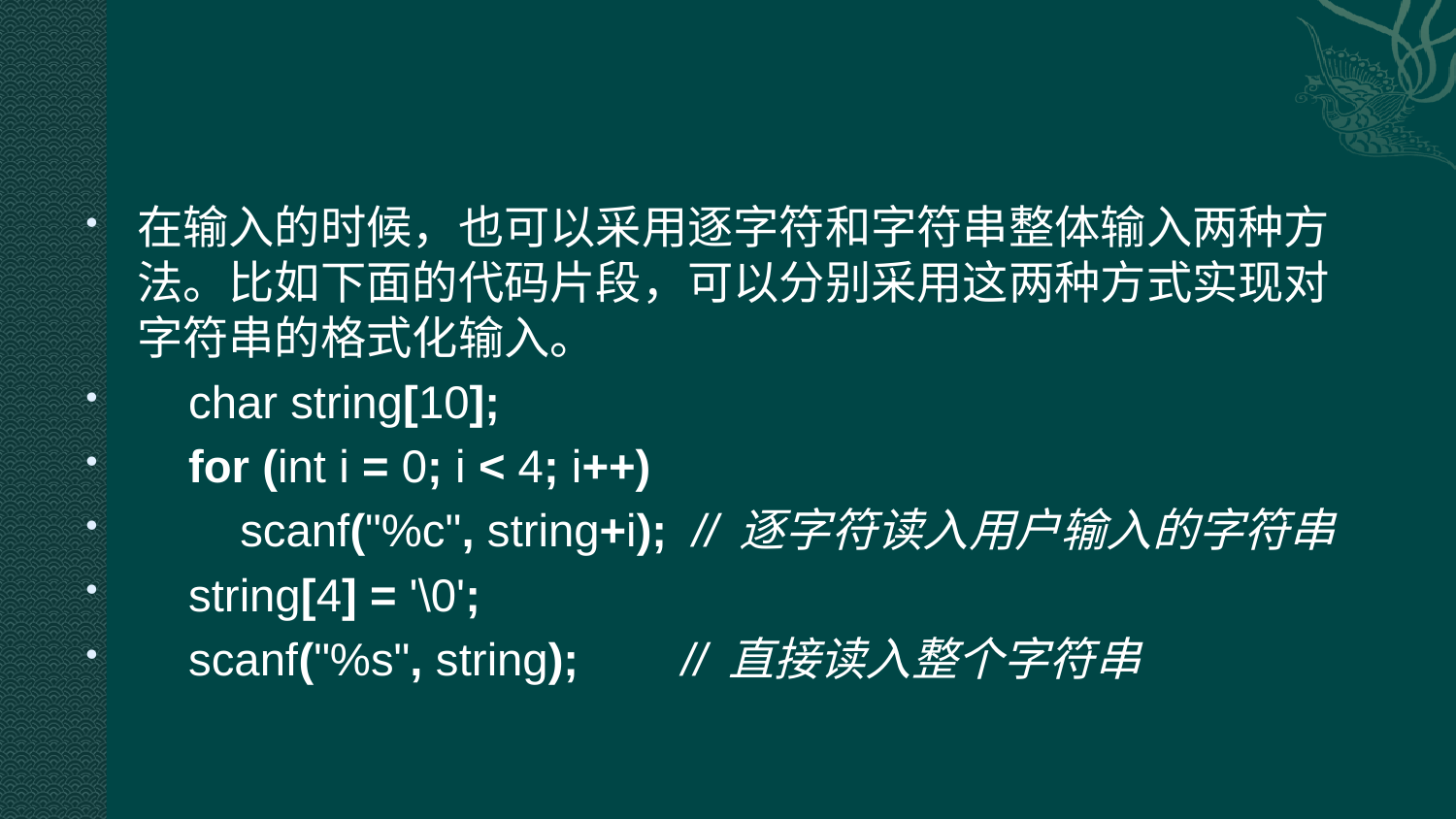

#
在输入的时候，也可以采用逐字符和字符串整体输入两种方法。比如下面的代码片段，可以分别采用这两种方式实现对字符串的格式化输入。
    char string[10];
    for (int i = 0; i < 4; i++)
        scanf("%c", string+i);  // 逐字符读入用户输入的字符串
    string[4] = '\0';
    scanf("%s", string);        // 直接读入整个字符串